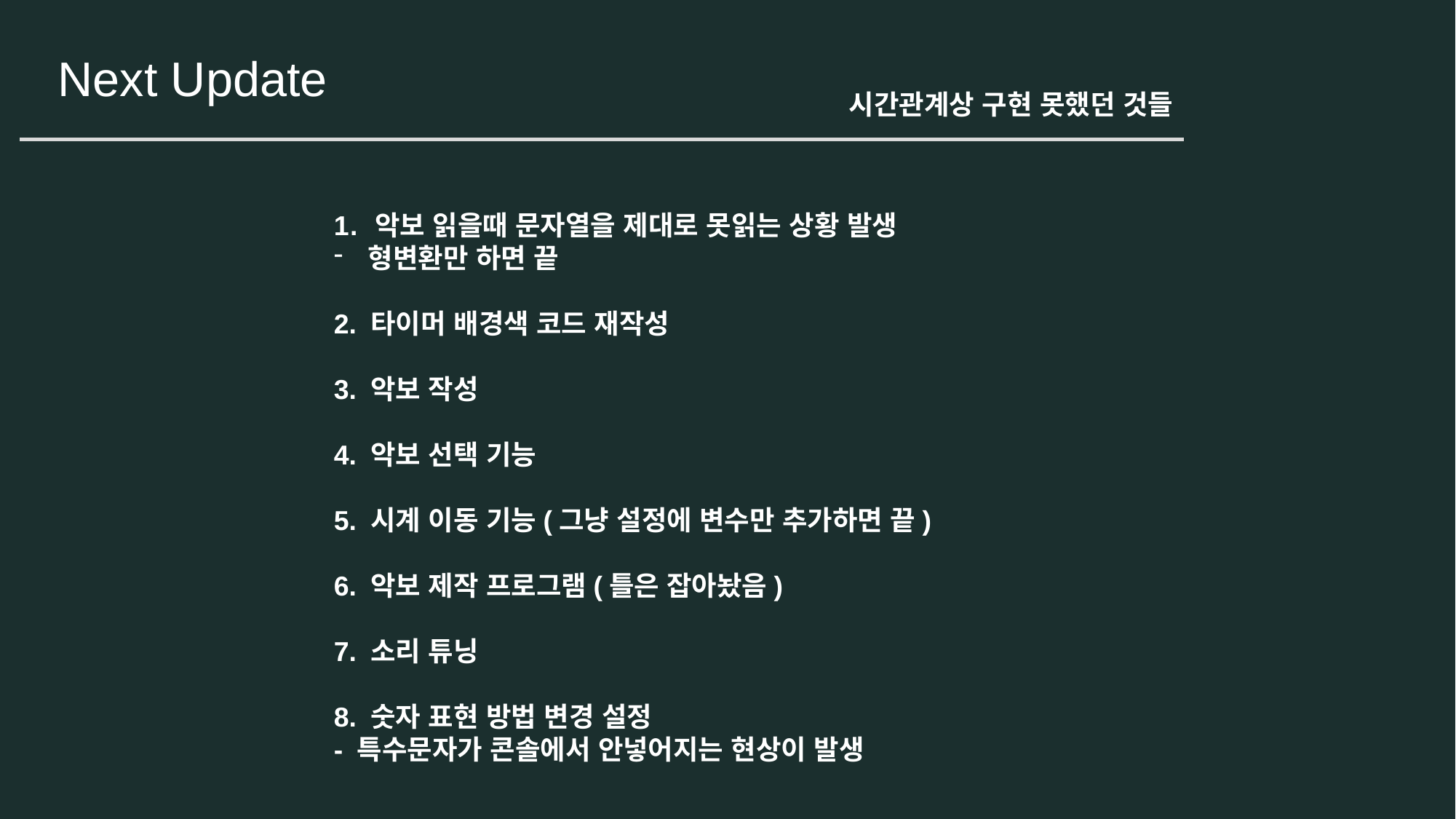

Next Update
시간관계상 구현 못했던 것들
악보 읽을때 문자열을 제대로 못읽는 상황 발생
형변환만 하면 끝

2. 타이머 배경색 코드 재작성

3. 악보 작성

4. 악보 선택 기능

5. 시계 이동 기능(그냥 설정에 변수만 추가하면 끝)

6. 악보 제작 프로그램(틀은 잡아놨음)

7. 소리 튜닝

8. 숫자 표현 방법 변경 설정
- 특수문자가 콘솔에서 안넣어지는 현상이 발생